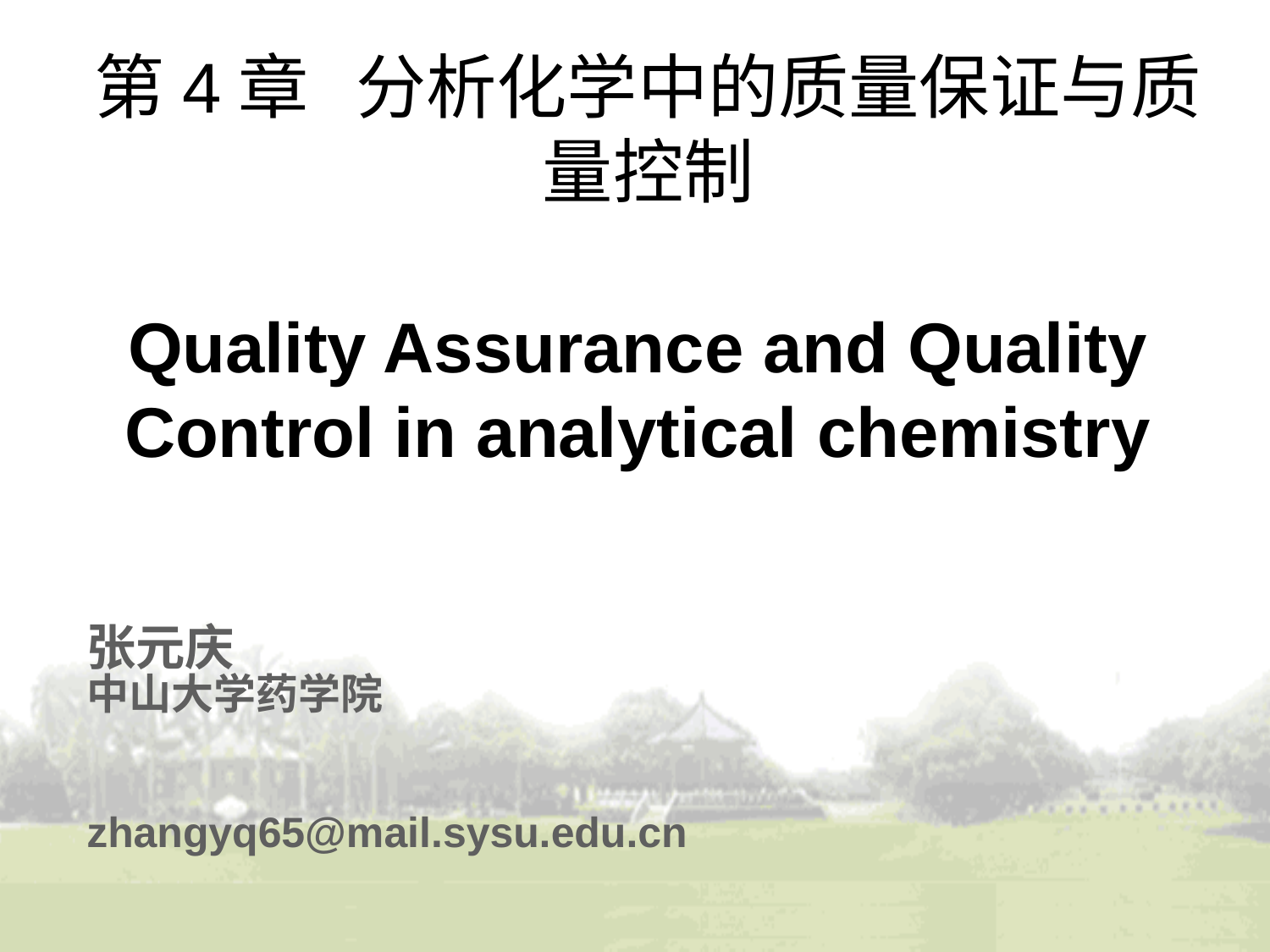

# 第4章   分析化学中的质量保证与质量控制
Quality Assurance and Quality Control in analytical chemistry
张元庆
中山大学药学院
zhangyq65@mail.sysu.edu.cn